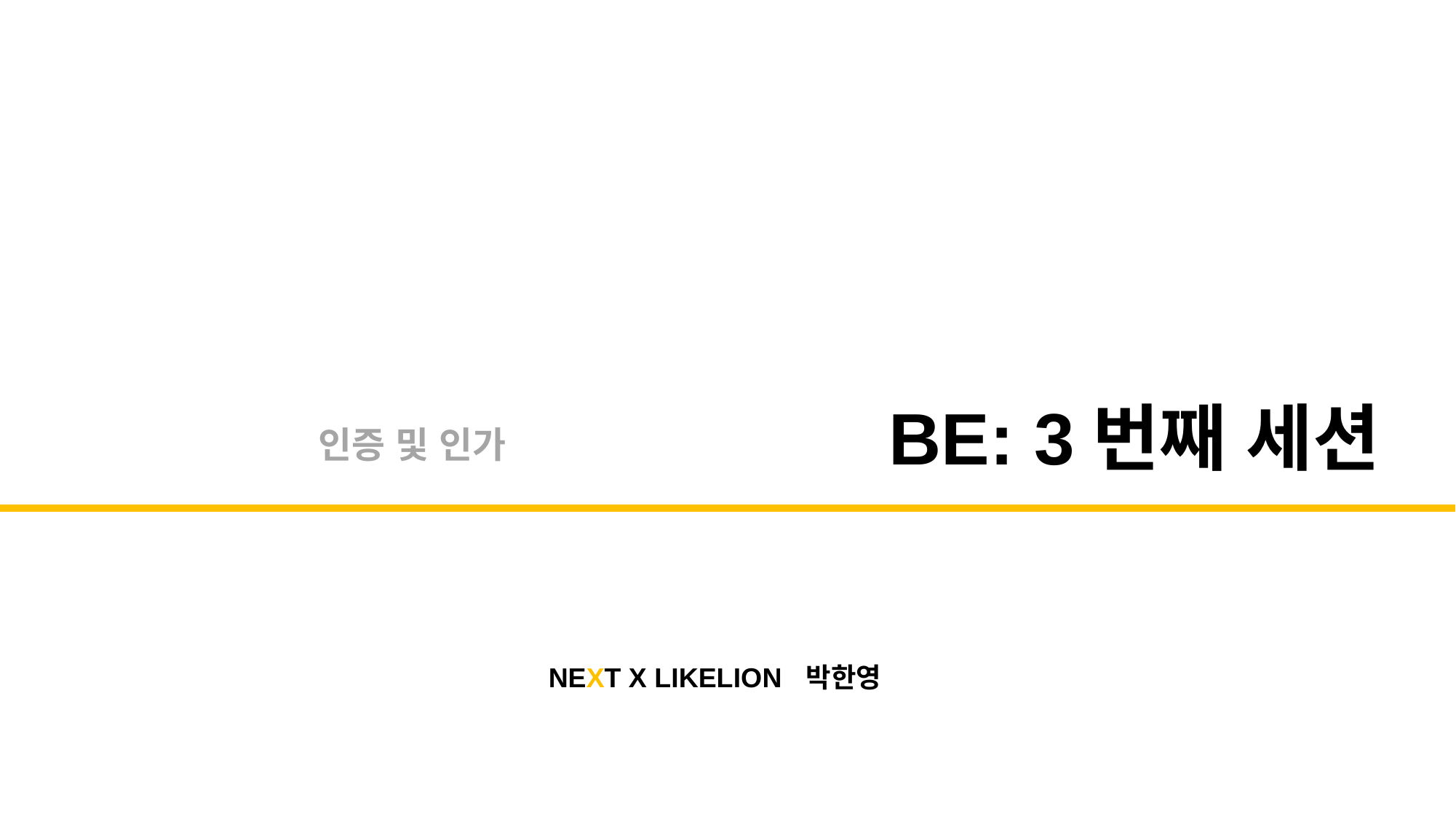

Intro 장
BE: 3번째 세션
인증 및 인가

NEXT X LIKELION
박한영